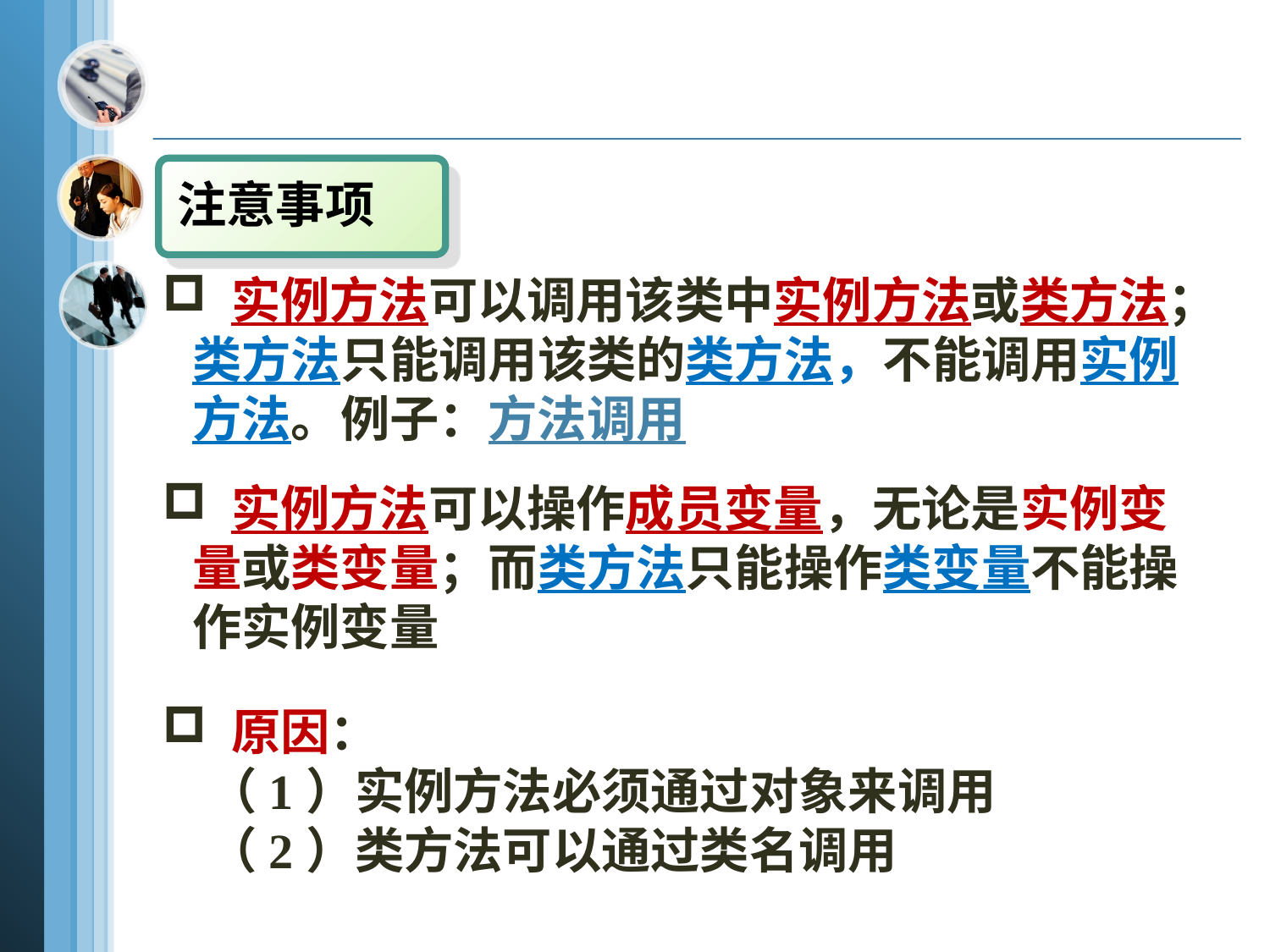

注意事项
 实例方法可以调用该类中实例方法或类方法；类方法只能调用该类的类方法，不能调用实例方法。例子：方法调用
 实例方法可以操作成员变量，无论是实例变量或类变量；而类方法只能操作类变量不能操作实例变量
 原因：
   （1）实例方法必须通过对象来调用
   （2）类方法可以通过类名调用